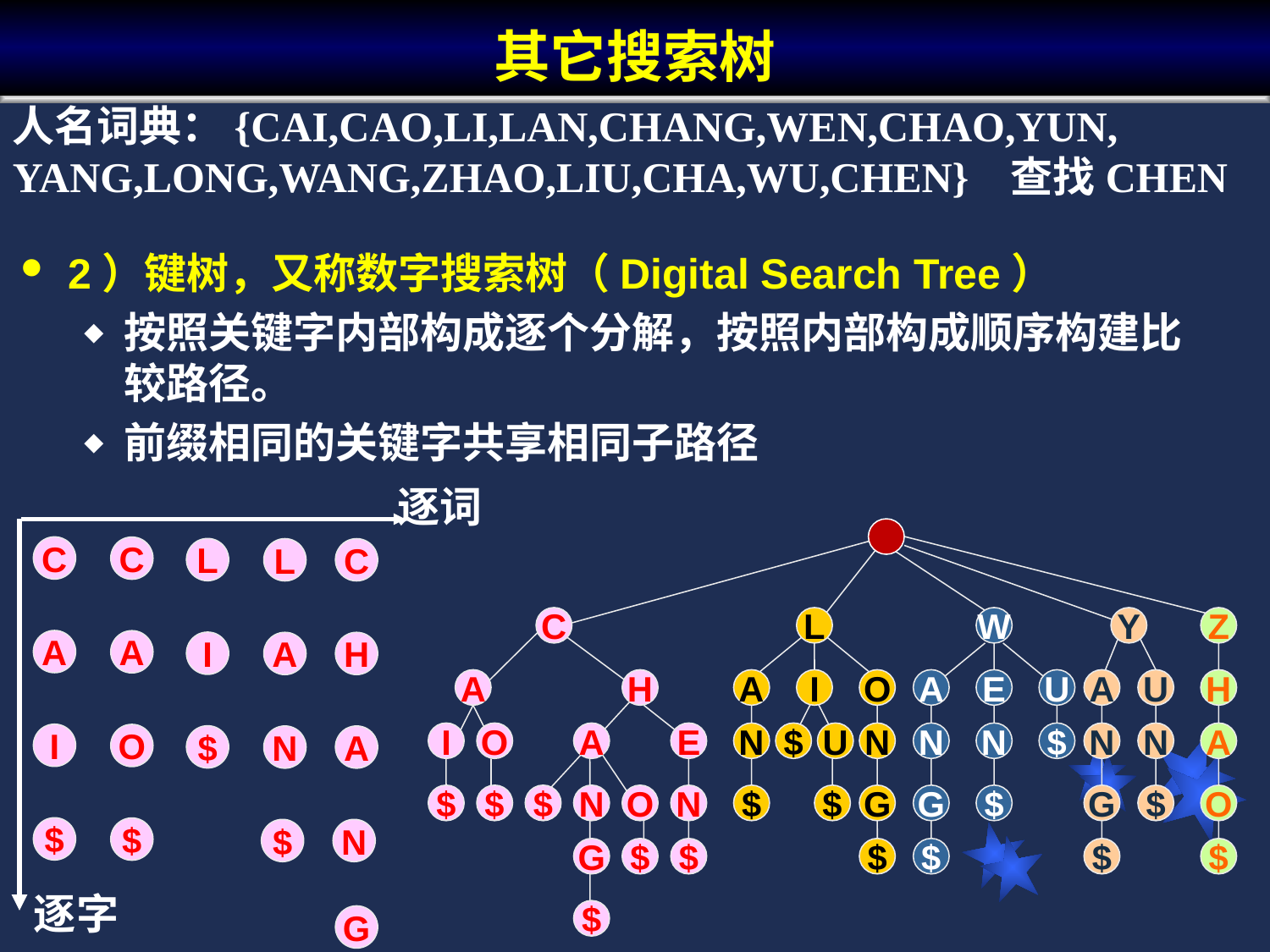

# 其它搜索树
人名词典：{CAI,CAO,LI,LAN,CHANG,WEN,CHAO,YUN, YANG,LONG,WANG,ZHAO,LIU,CHA,WU,CHEN}   查找CHEN
2）键树，又称数字搜索树（Digital Search Tree）
按照关键字内部构成逐个分解，按照内部构成顺序构建比较路径。
前缀相同的关键字共享相同子路径
逐词
C
C
L
L
C
A
A
I
A
H
I
O
$
N
A
$
$
$
N
G

C
L
W
Y
Z

A
H
A
I
O
A
E
U
A
U
H

I
O
A
E
N
$
U
N
N
N
$
N
N
A

$
$
$
N
O
N
$
$
G
G
$
G
$
O

G
$
$
$
$
$
$
$
逐字